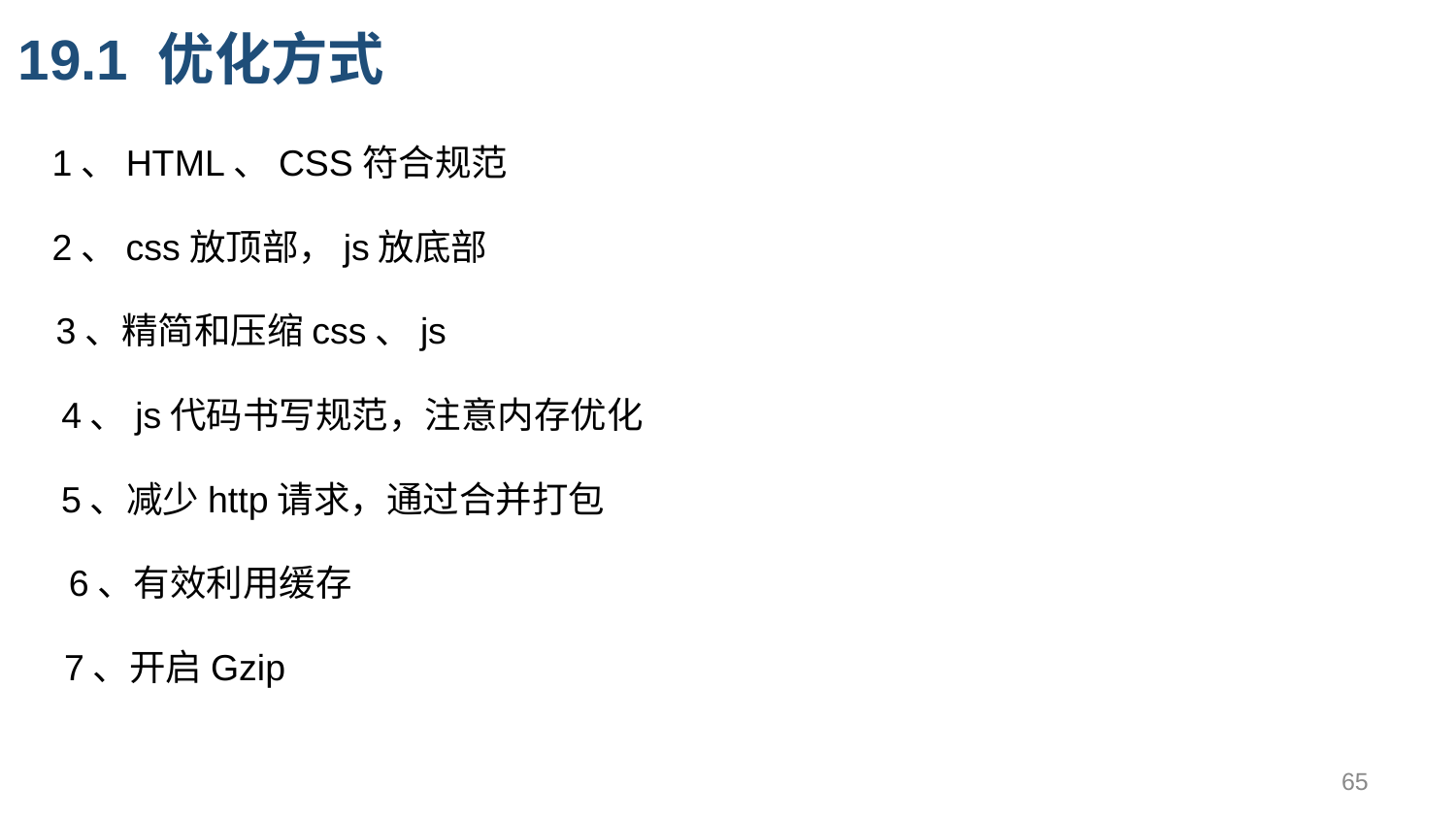

# 19.1 优化方式
1、HTML、CSS符合规范
2、css放顶部，js放底部
3、精简和压缩css、js
4、js代码书写规范，注意内存优化
5、减少http请求，通过合并打包
6、有效利用缓存
7、开启Gzip
65